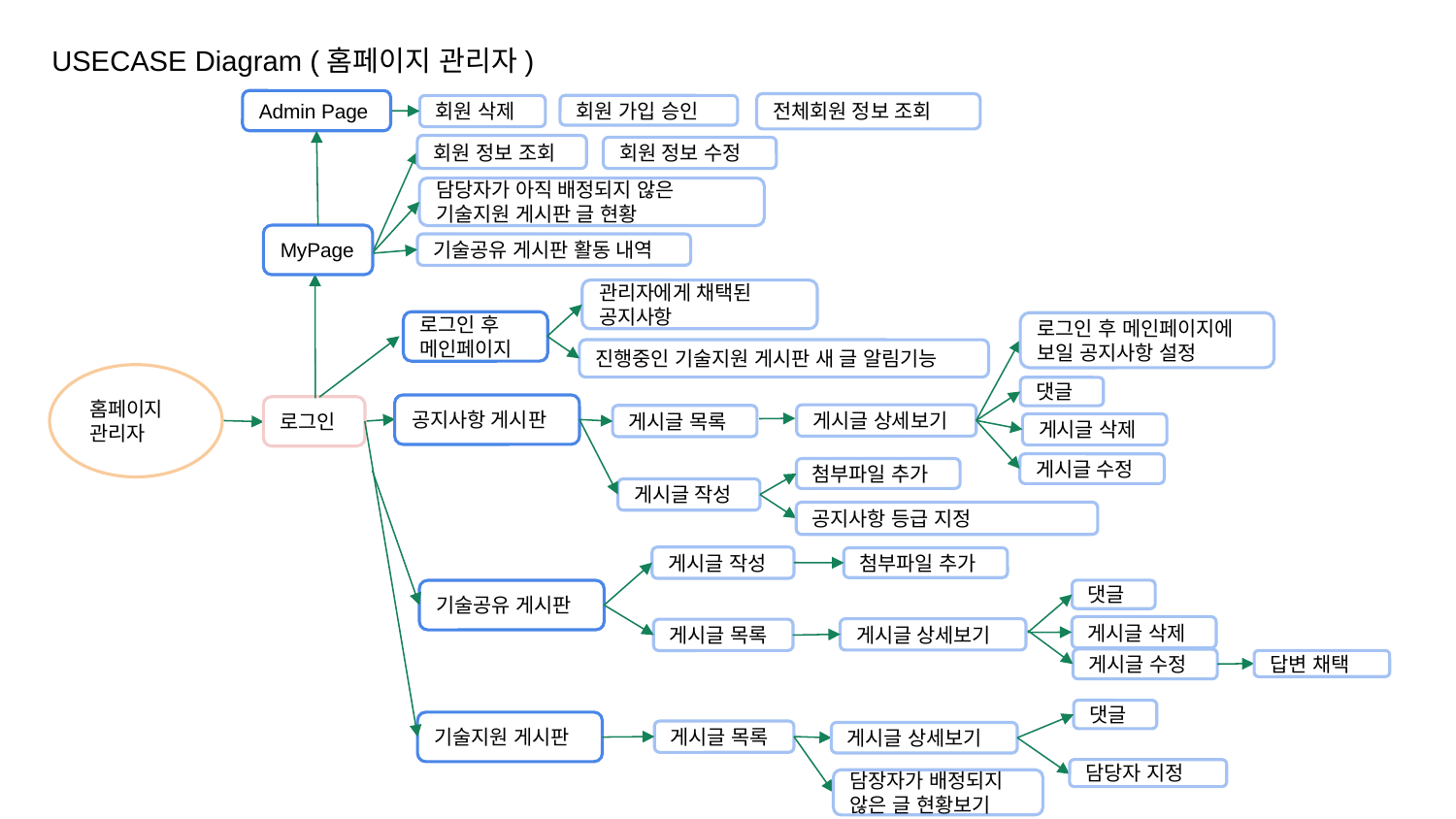

# USECASE Diagram (홈페이지 관리자)
Admin Page
전체회원 정보 조회
회원 삭제
회원 가입 승인
회원 정보 조회
회원 정보 수정
담당자가 아직 배정되지 않은 기술지원 게시판 글 현황
MyPage
기술공유 게시판 활동 내역
관리자에게 채택된 공지사항
로그인 후 메인페이지
로그인 후 메인페이지에 보일 공지사항 설정
진행중인 기술지원 게시판 새 글 알림기능
홈페이지
관리자
댓글
공지사항 게시판
로그인
게시글 상세보기
게시글 목록
게시글 삭제
게시글 수정
첨부파일 추가
게시글 작성
공지사항 등급 지정
게시글 작성
첨부파일 추가
댓글
기술공유 게시판
게시글 삭제
게시글 상세보기
게시글 목록
게시글 수정
답변 채택
댓글
기술지원 게시판
게시글 목록
게시글 상세보기
담당자 지정
담장자가 배정되지 않은 글 현황보기